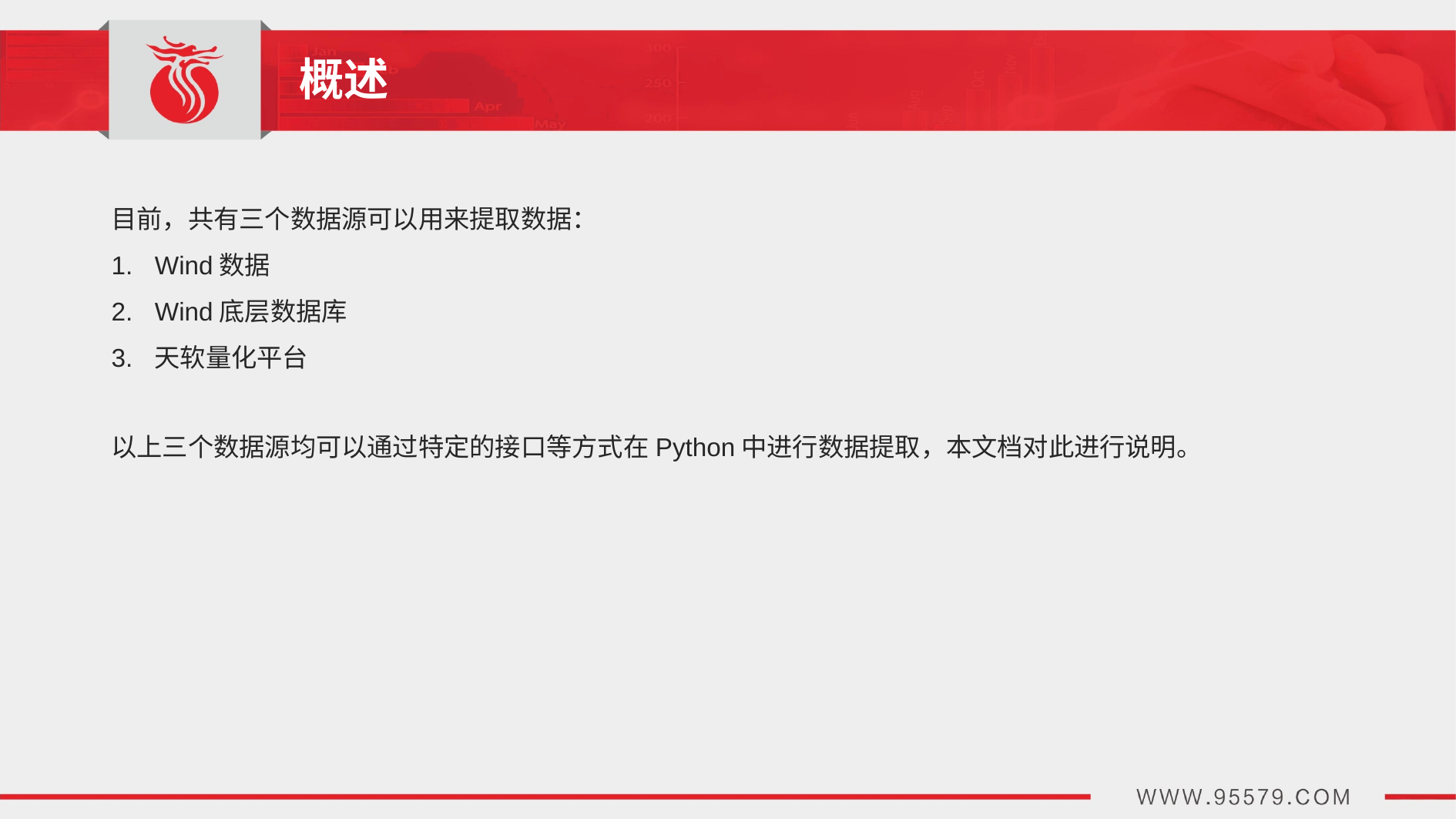

概述
目前，共有三个数据源可以用来提取数据：
Wind数据
Wind底层数据库
天软量化平台
以上三个数据源均可以通过特定的接口等方式在Python中进行数据提取，本文档对此进行说明。